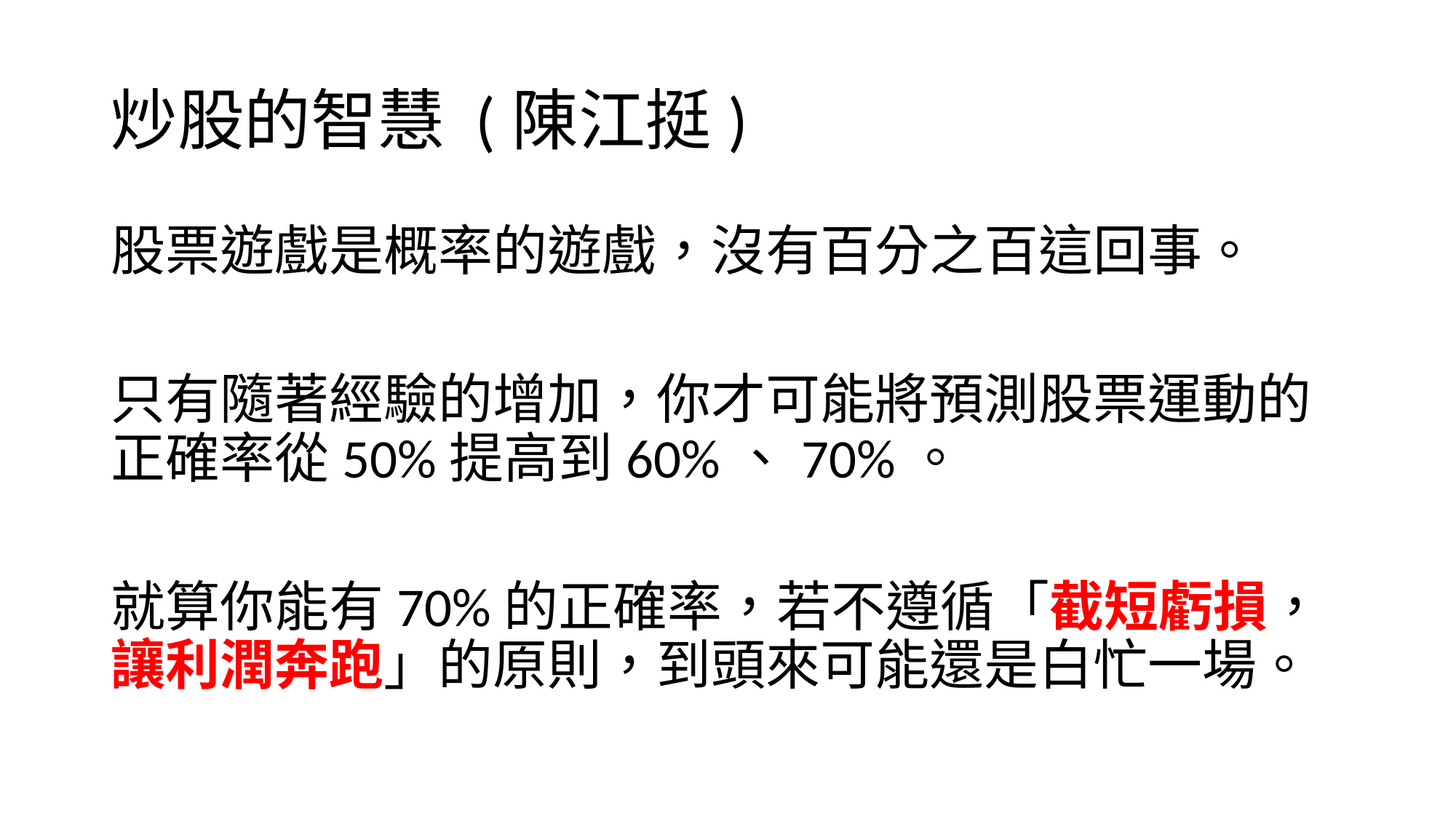

# 炒股的智慧 (陳江挺)
股票遊戲是概率的遊戲，沒有百分之百這回事。

只有隨著經驗的增加，你才可能將預測股票運動的正確率從50%提高到60%、70%。

就算你能有70%的正確率，若不遵循「截短虧損，讓利潤奔跑」的原則，到頭來可能還是白忙一場。